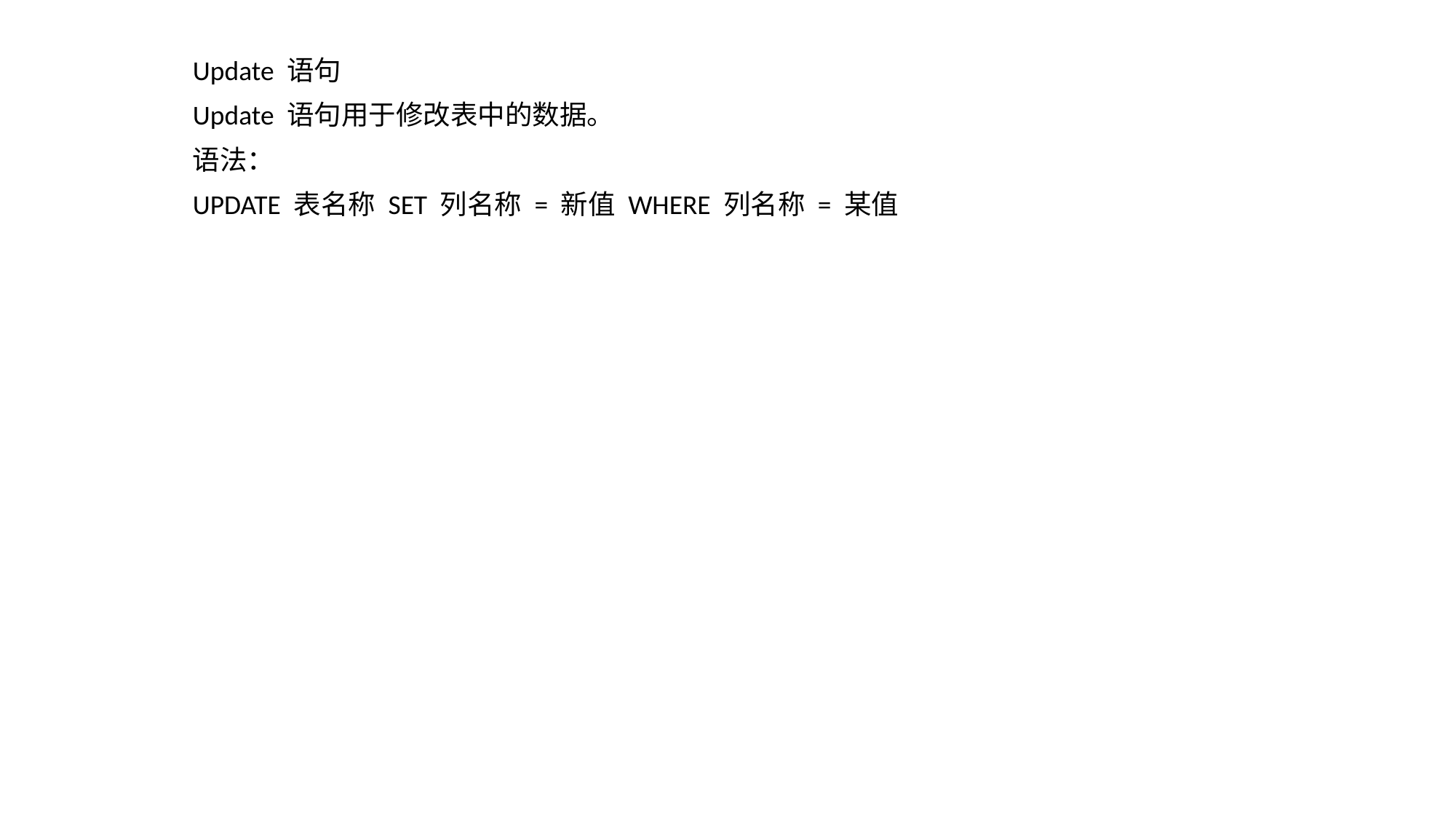

Update 语句
Update 语句用于修改表中的数据。
语法：
UPDATE 表名称 SET 列名称 = 新值 WHERE 列名称 = 某值